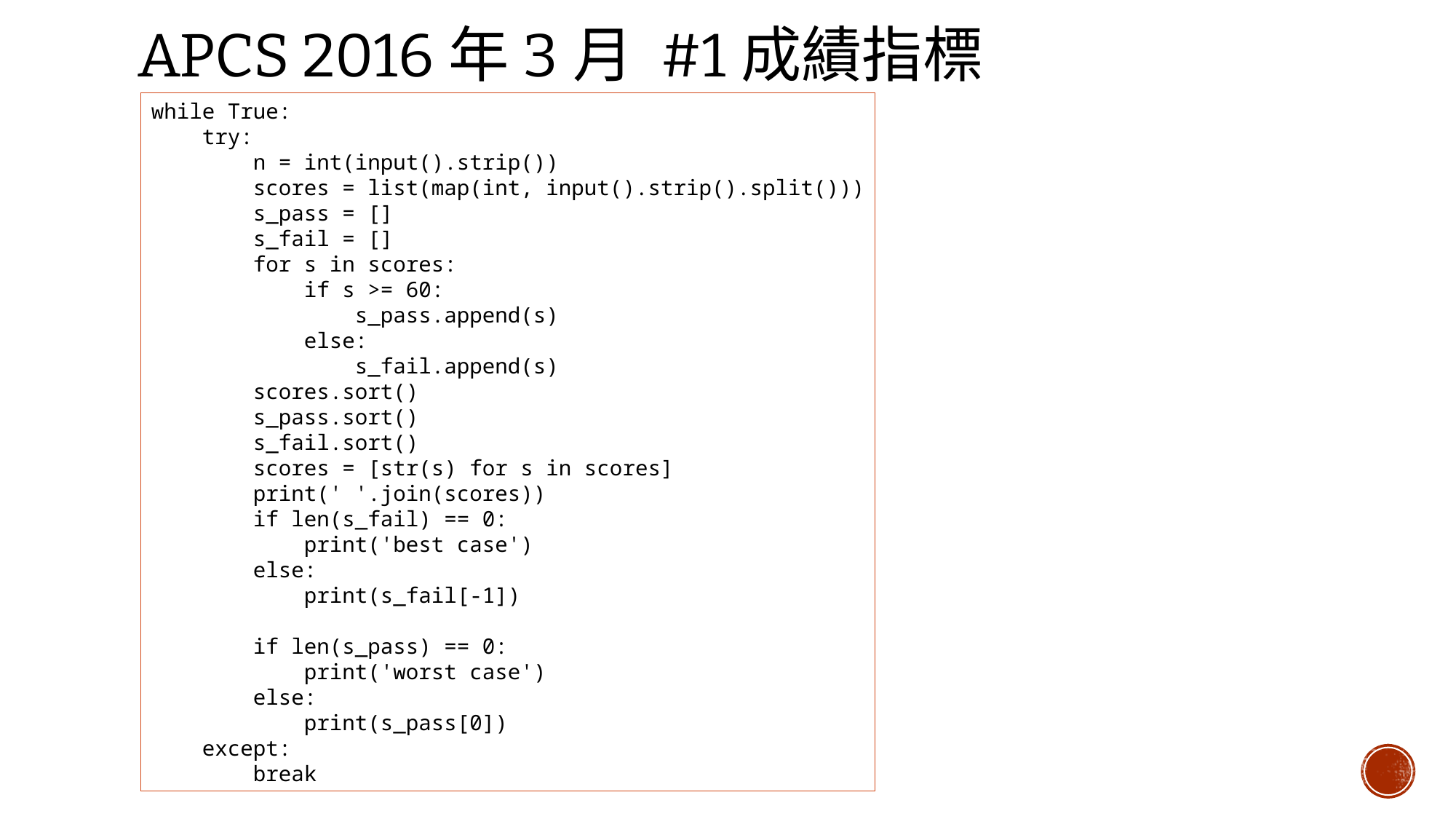

# APCS 2016年3月 #1成績指標
while True:
    try:
        n = int(input().strip())
        scores = list(map(int, input().strip().split()))
        s_pass = []
        s_fail = []
        for s in scores:
            if s >= 60:
                s_pass.append(s)
            else:
                s_fail.append(s)
        scores.sort()
        s_pass.sort()
        s_fail.sort()
        scores = [str(s) for s in scores]
        print(' '.join(scores))
        if len(s_fail) == 0:
            print('best case')
        else:
            print(s_fail[-1])

        if len(s_pass) == 0:
            print('worst case')
        else:
            print(s_pass[0])
    except:
        break